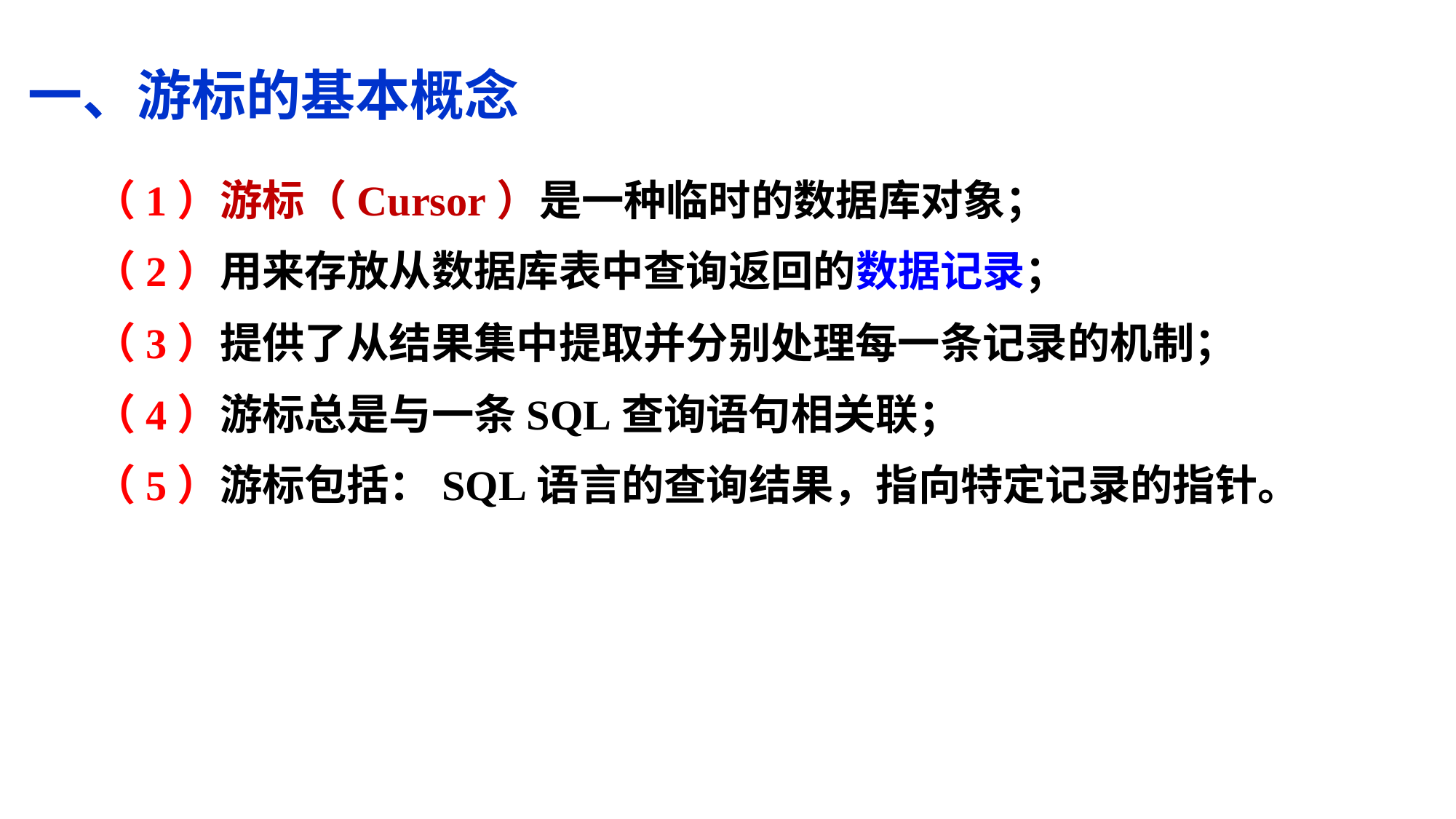

一、游标的基本概念
（1）游标（Cursor）是一种临时的数据库对象；
（2）用来存放从数据库表中查询返回的数据记录；
（3）提供了从结果集中提取并分别处理每一条记录的机制；
（4）游标总是与一条SQL查询语句相关联；
（5）游标包括：SQL语言的查询结果，指向特定记录的指针。